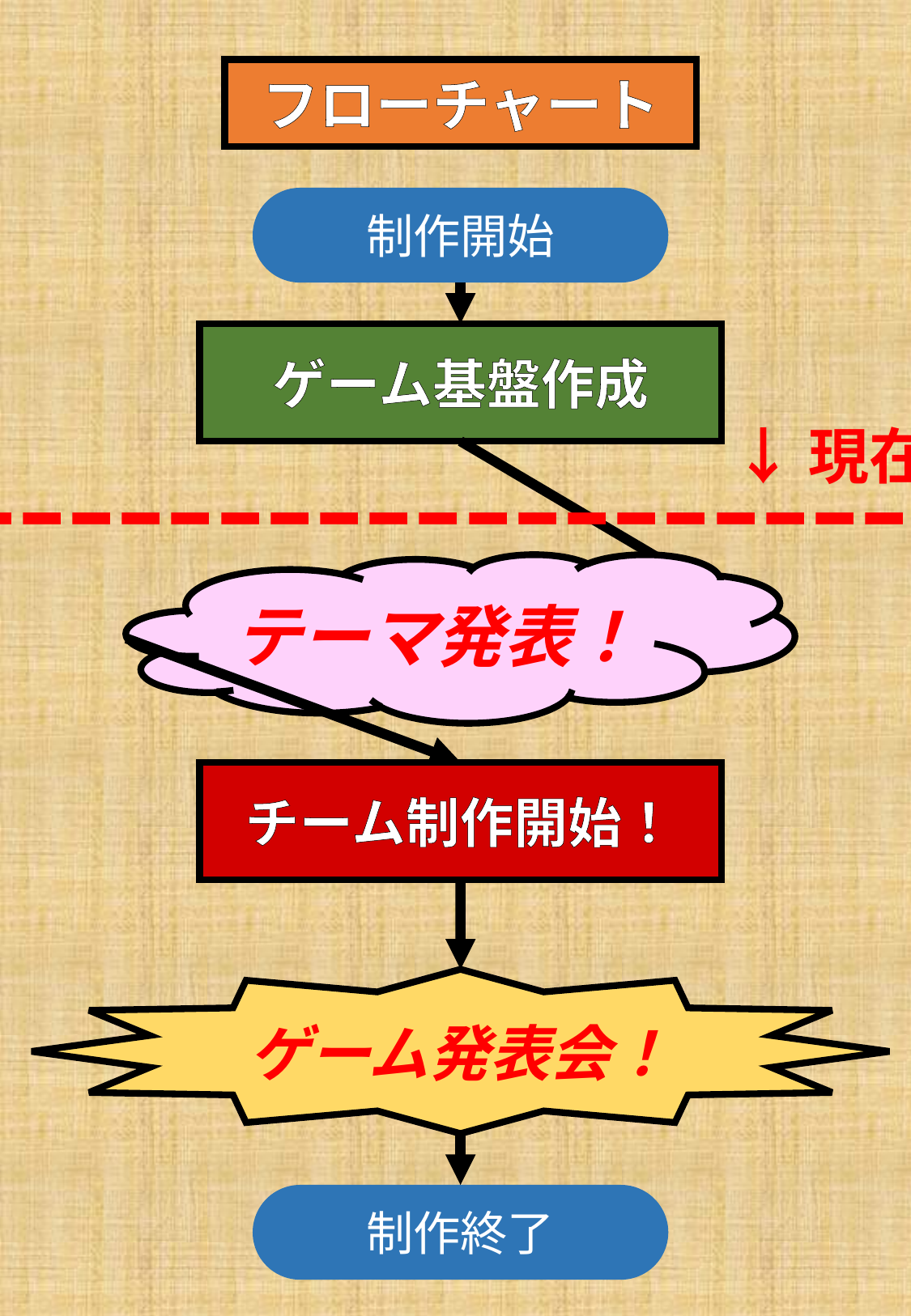

フローチャート
制作開始
ゲーム基盤作成
--------------------
↓現在
テーマ発表！
チーム制作開始！
ゲーム発表会！
制作終了